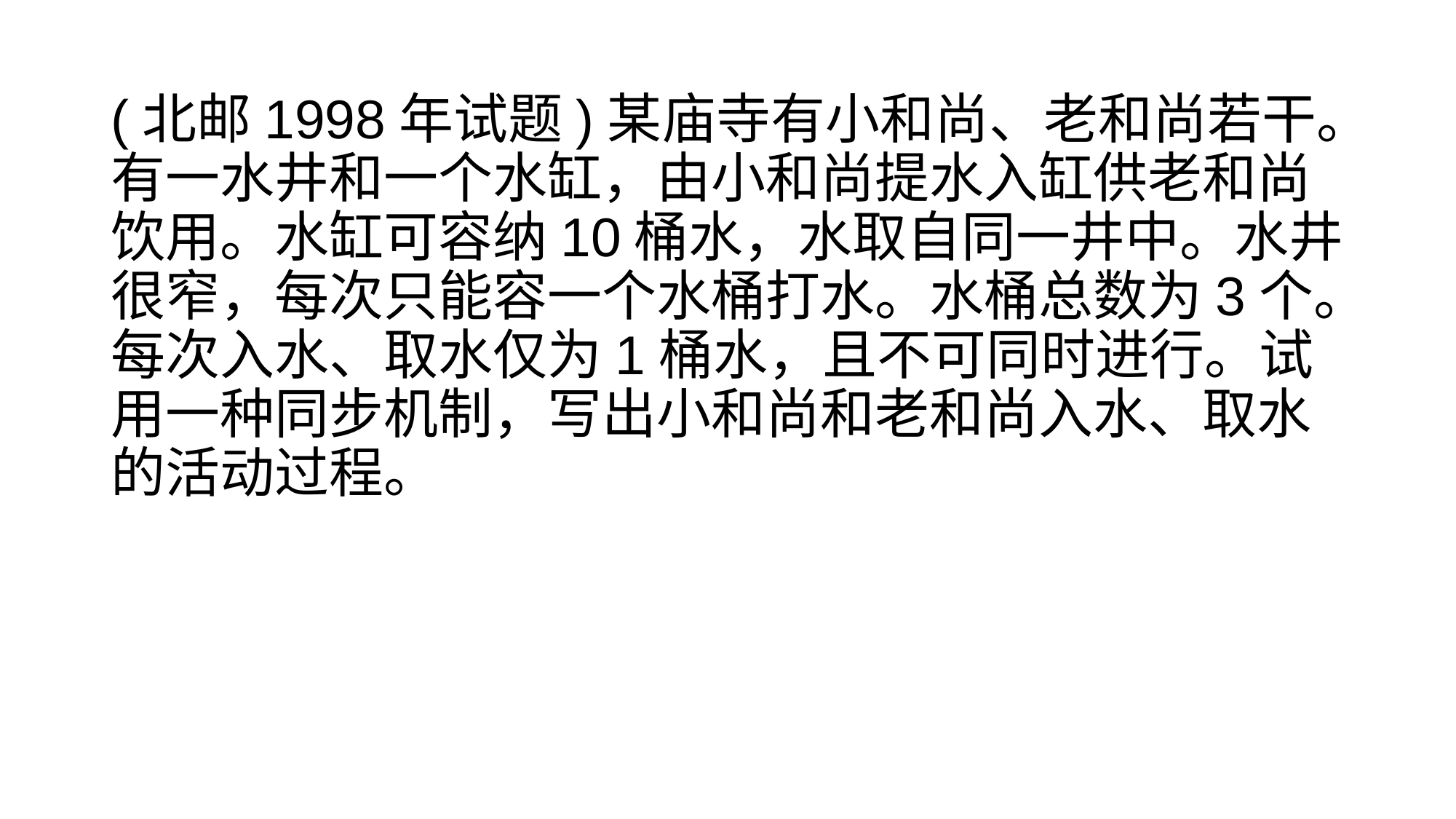

(北邮1998年试题)某庙寺有小和尚、老和尚若干。有一水井和一个水缸，由小和尚提水入缸供老和尚饮用。水缸可容纳10桶水，水取自同一井中。水井很窄，每次只能容一个水桶打水。水桶总数为3个。每次入水、取水仅为1桶水，且不可同时进行。试用一种同步机制，写出小和尚和老和尚入水、取水的活动过程。